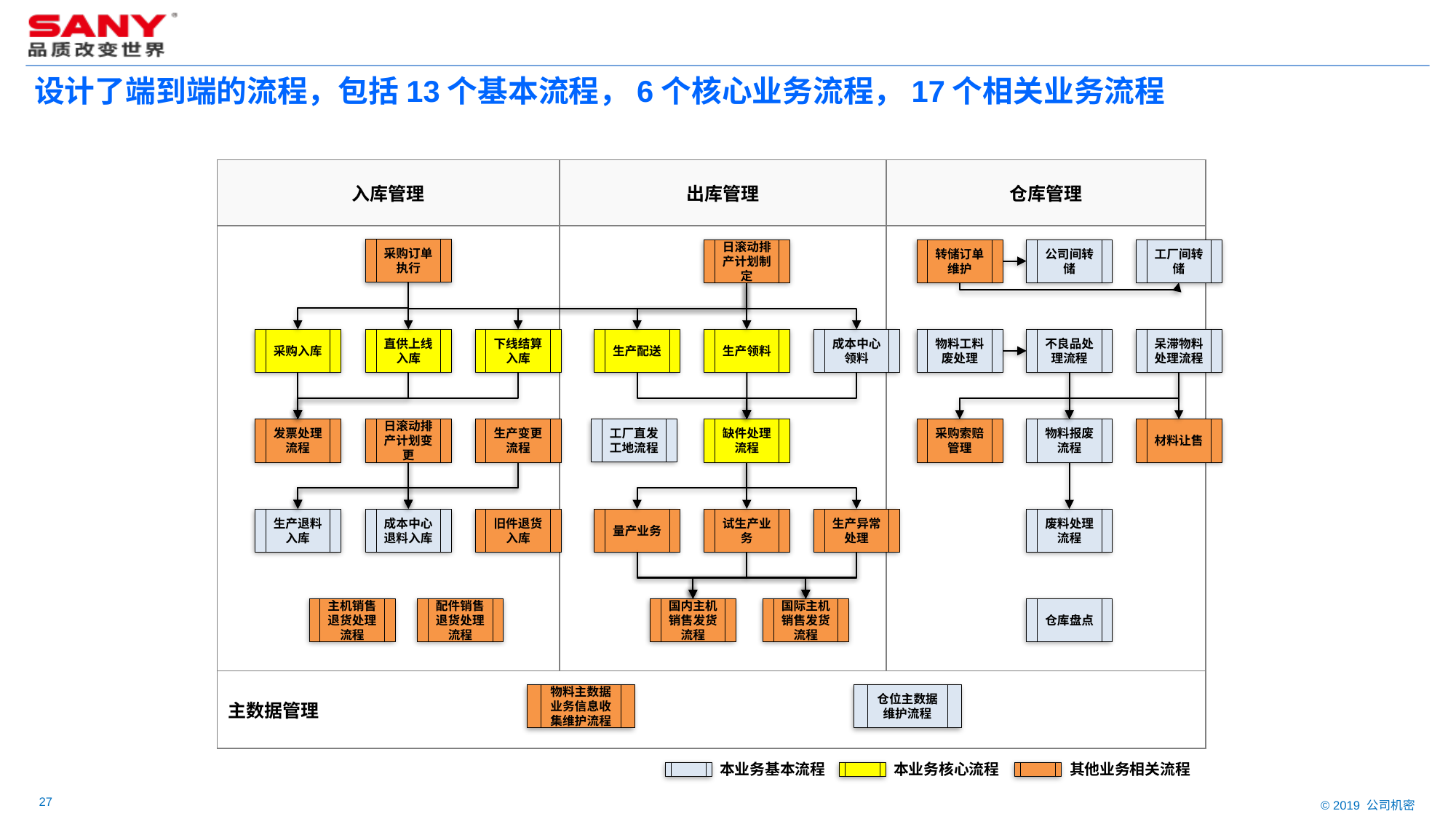

# 设计了端到端的流程，包括13个基本流程，6个核心业务流程，17个相关业务流程
| 入库管理 | 出库管理 | 仓库管理 |
| --- | --- | --- |
|  |  |  |
| 主数据管理 |  |  |
采购订单执行
日滚动排产计划制定
转储订单维护
公司间转储
工厂间转储
采购入库
直供上线入库
下线结算入库
生产配送
生产领料
成本中心领料
物料工料废处理
不良品处理流程
呆滞物料处理流程
工厂直发工地流程
发票处理流程
日滚动排产计划变更
生产变更流程
缺件处理流程
采购索赔管理
物料报废流程
材料让售
生产退料入库
成本中心退料入库
旧件退货入库
量产业务
试生产业务
生产异常处理
废料处理流程
主机销售退货处理流程
配件销售退货处理流程
国内主机销售发货流程
国际主机销售发货流程
仓库盘点
物料主数据业务信息收集维护流程
仓位主数据维护流程
本业务基本流程
本业务核心流程
其他业务相关流程